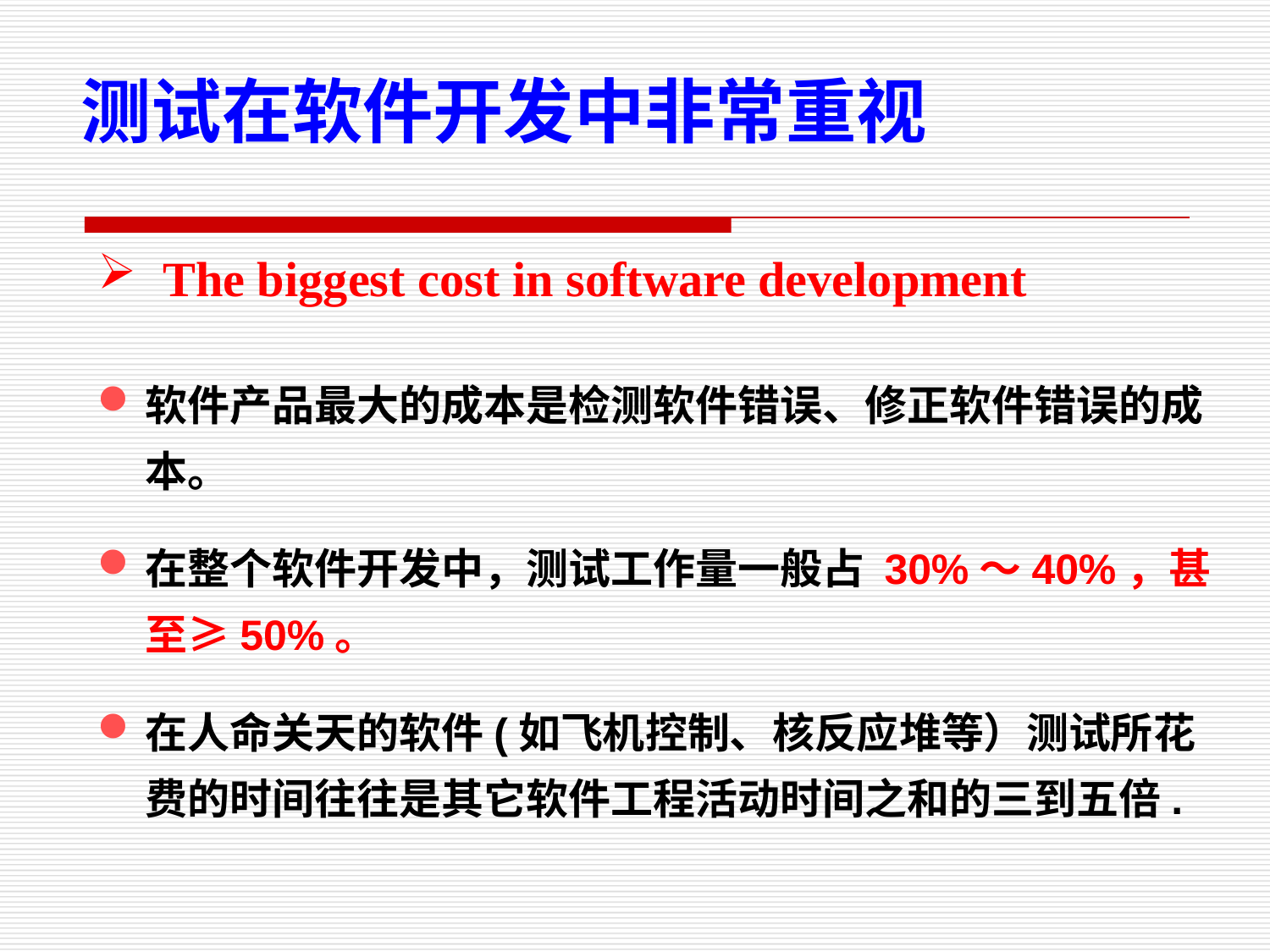

测试在软件开发中非常重视
The biggest cost in software development
软件产品最大的成本是检测软件错误、修正软件错误的成本。
在整个软件开发中，测试工作量一般占 30%～40%，甚至≥50%。
在人命关天的软件(如飞机控制、核反应堆等）测试所花费的时间往往是其它软件工程活动时间之和的三到五倍.